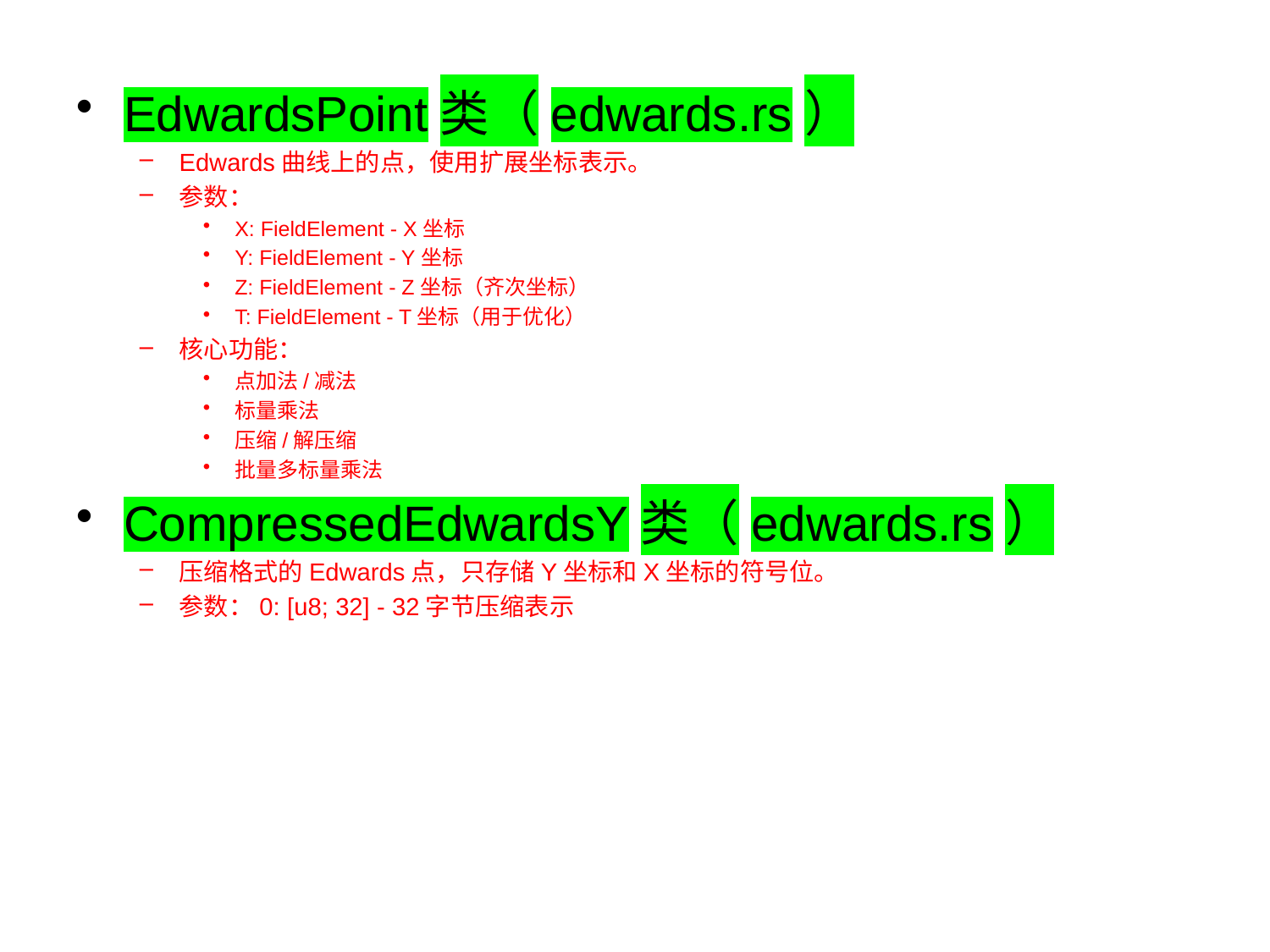

EdwardsPoint类（edwards.rs）
Edwards曲线上的点，使用扩展坐标表示。
参数：
X: FieldElement - X坐标
Y: FieldElement - Y坐标
Z: FieldElement - Z坐标（齐次坐标）
T: FieldElement - T坐标（用于优化）
核心功能：
点加法/减法
标量乘法
压缩/解压缩
批量多标量乘法
CompressedEdwardsY类（edwards.rs）
压缩格式的Edwards点，只存储Y坐标和X坐标的符号位。
参数：0: [u8; 32] - 32字节压缩表示